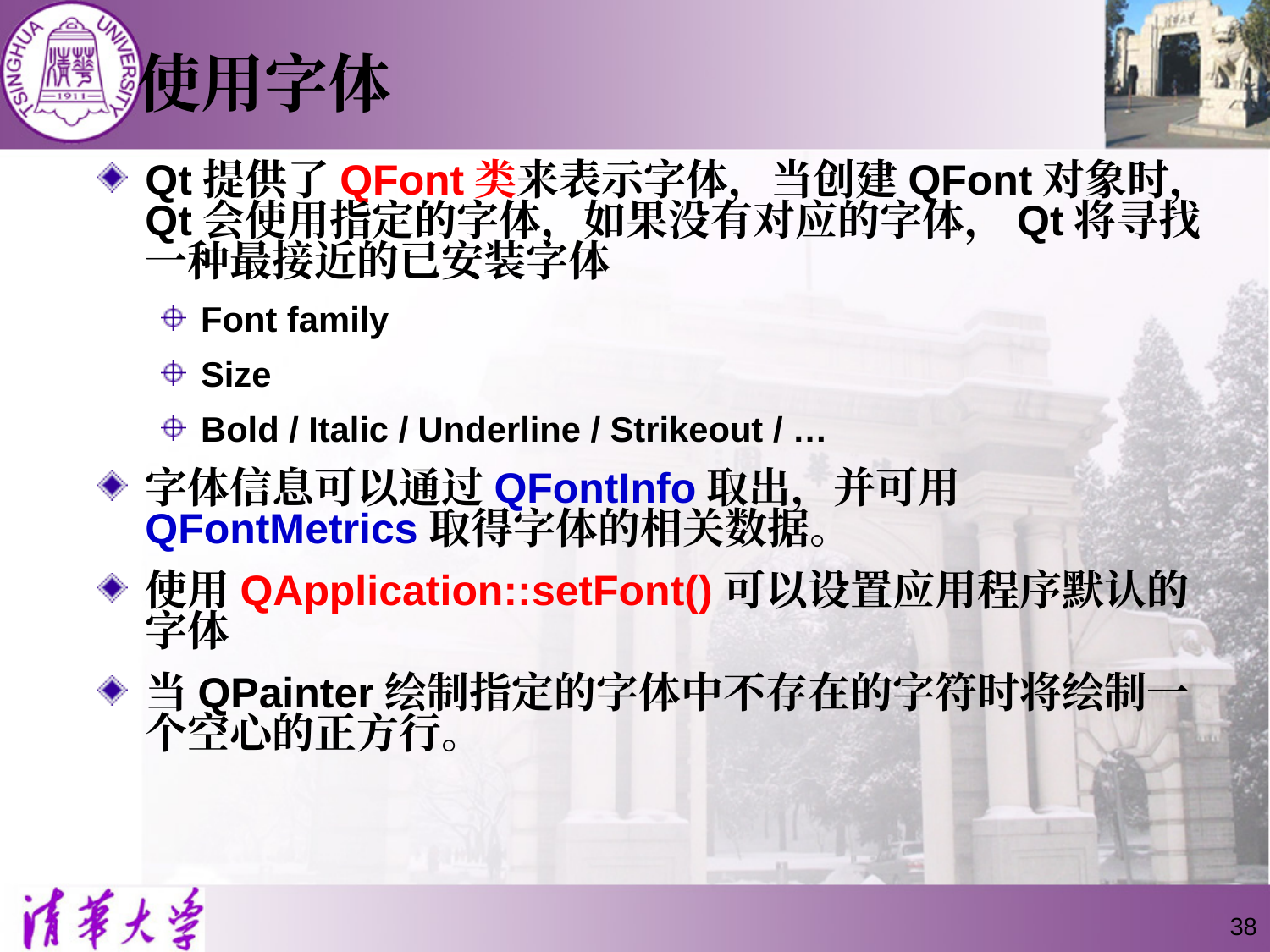

# 使用字体
Qt提供了QFont类来表示字体，当创建QFont对象时，Qt会使用指定的字体，如果没有对应的字体，Qt将寻找一种最接近的已安装字体
Font family
Size
Bold / Italic / Underline / Strikeout / …
字体信息可以通过QFontInfo取出，并可用QFontMetrics取得字体的相关数据。
使用QApplication::setFont()可以设置应用程序默认的字体
当QPainter绘制指定的字体中不存在的字符时将绘制一个空心的正方行。
38